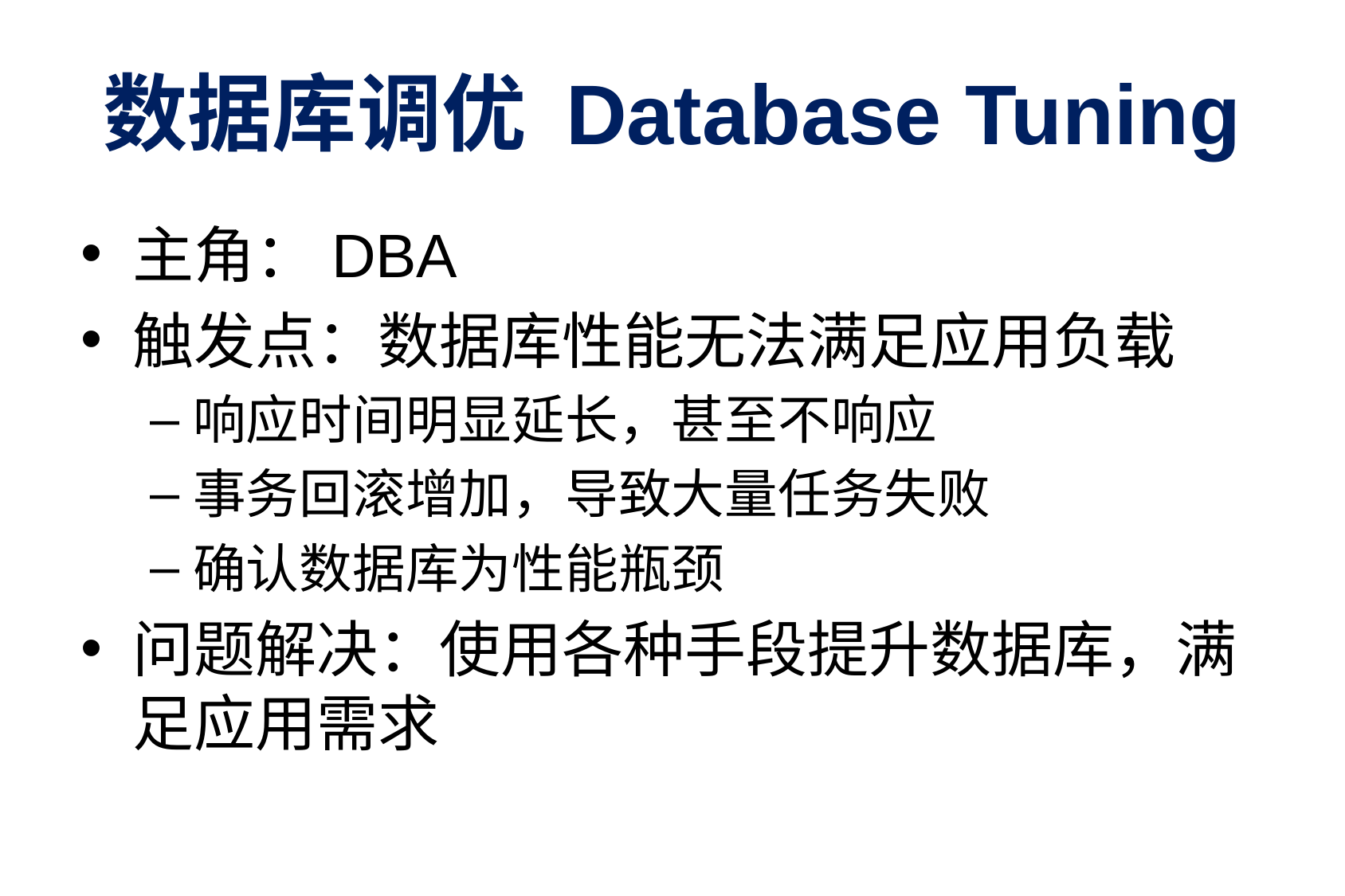

# 数据库调优 Database Tuning
主角：DBA
触发点：数据库性能无法满足应用负载
响应时间明显延长，甚至不响应
事务回滚增加，导致大量任务失败
确认数据库为性能瓶颈
问题解决：使用各种手段提升数据库，满足应用需求